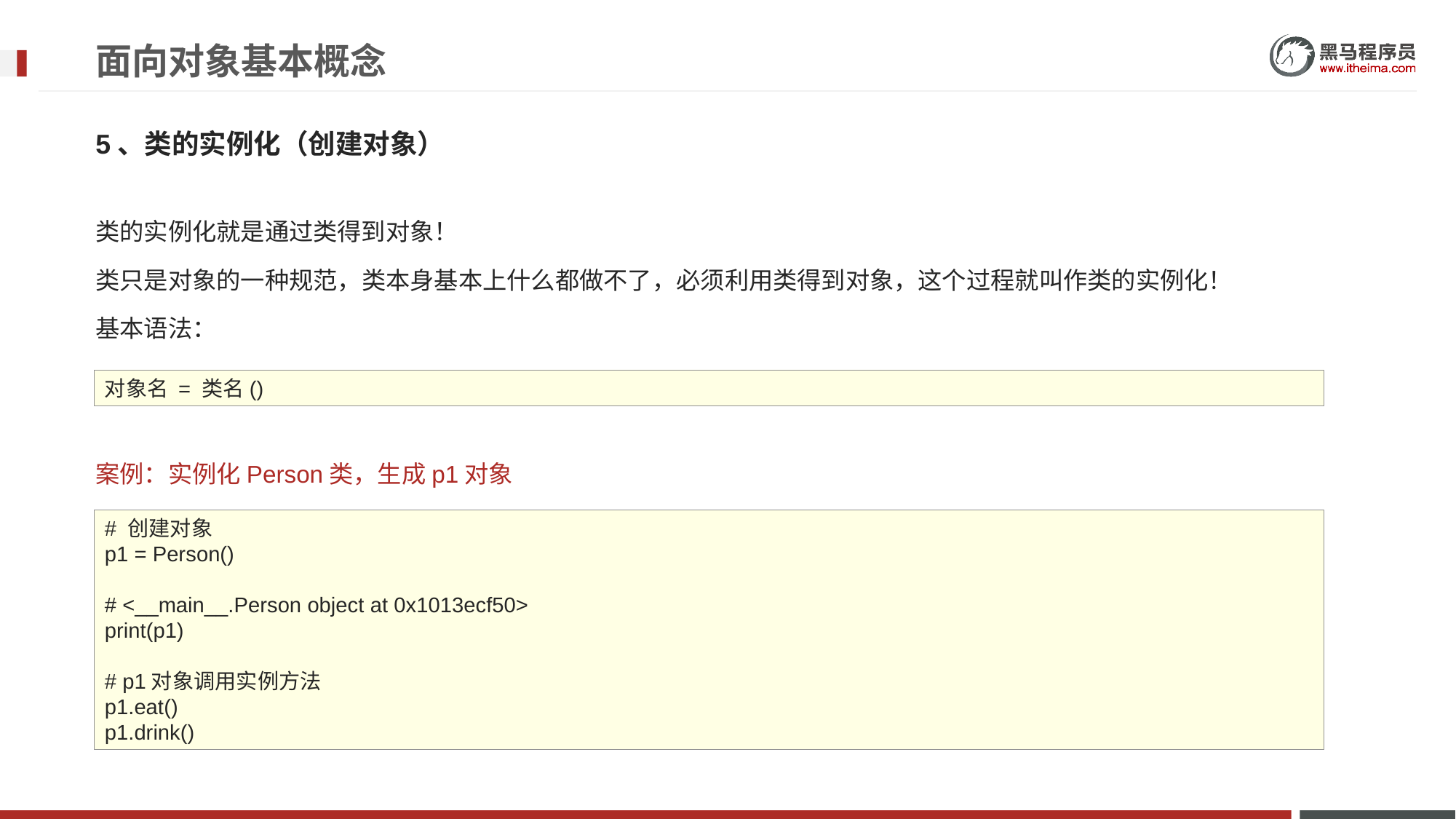

# 面向对象基本概念
5、类的实例化（创建对象）
类的实例化就是通过类得到对象！
类只是对象的一种规范，类本身基本上什么都做不了，必须利用类得到对象，这个过程就叫作类的实例化！
基本语法：

案例：实例化Person类，生成p1对象
对象名 = 类名()
# 创建对象
p1 = Person()

# <__main__.Person object at 0x1013ecf50>
print(p1)

# p1对象调用实例方法
p1.eat()
p1.drink()